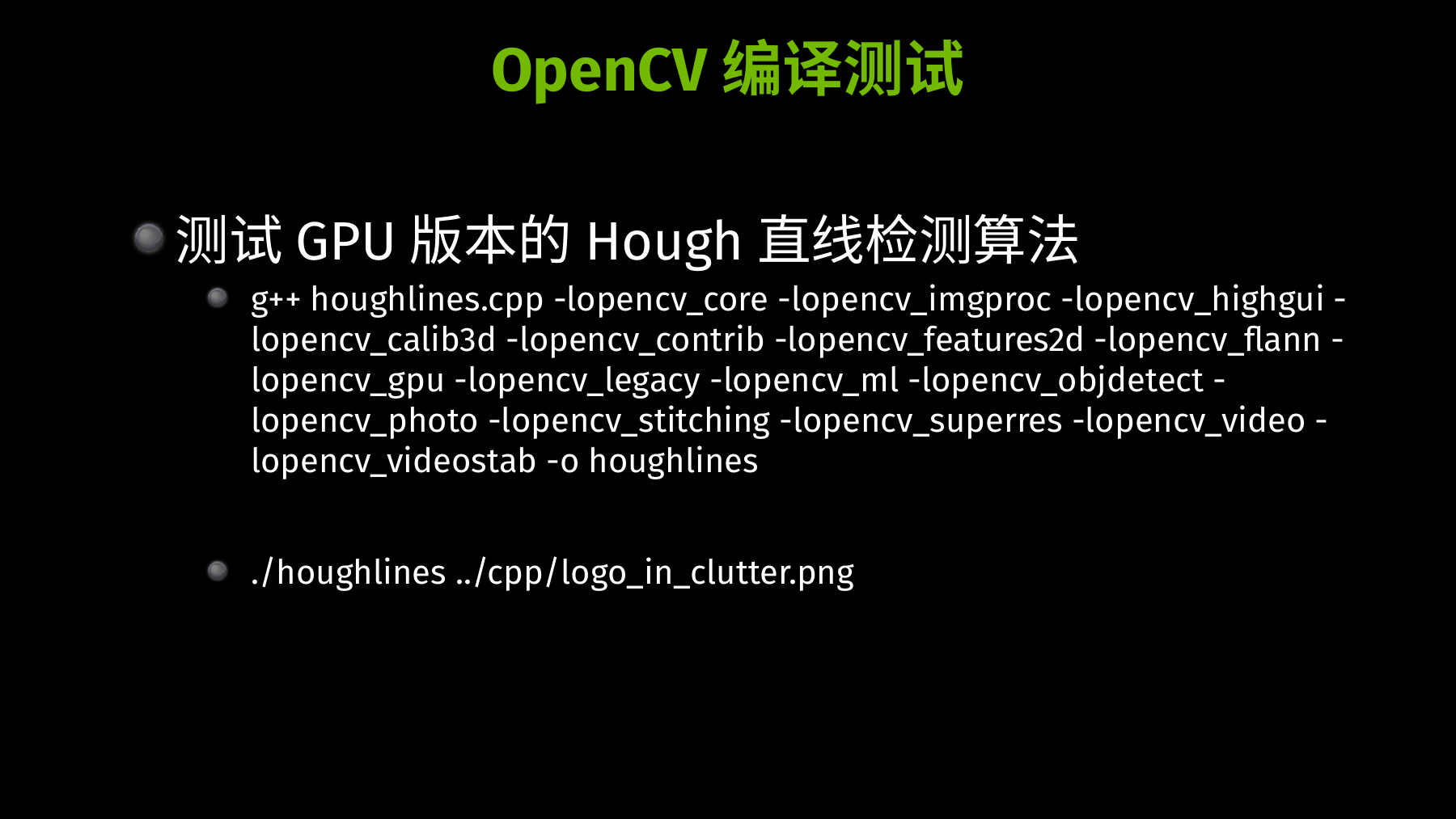

# OpenCV编译测试
测试GPU版本的Hough直线检测算法
g++ houghlines.cpp -lopencv_core -lopencv_imgproc -lopencv_highgui -lopencv_calib3d -lopencv_contrib -lopencv_features2d -lopencv_flann -lopencv_gpu -lopencv_legacy -lopencv_ml -lopencv_objdetect -lopencv_photo -lopencv_stitching -lopencv_superres -lopencv_video -lopencv_videostab -o houghlines

./houghlines ../cpp/logo_in_clutter.png